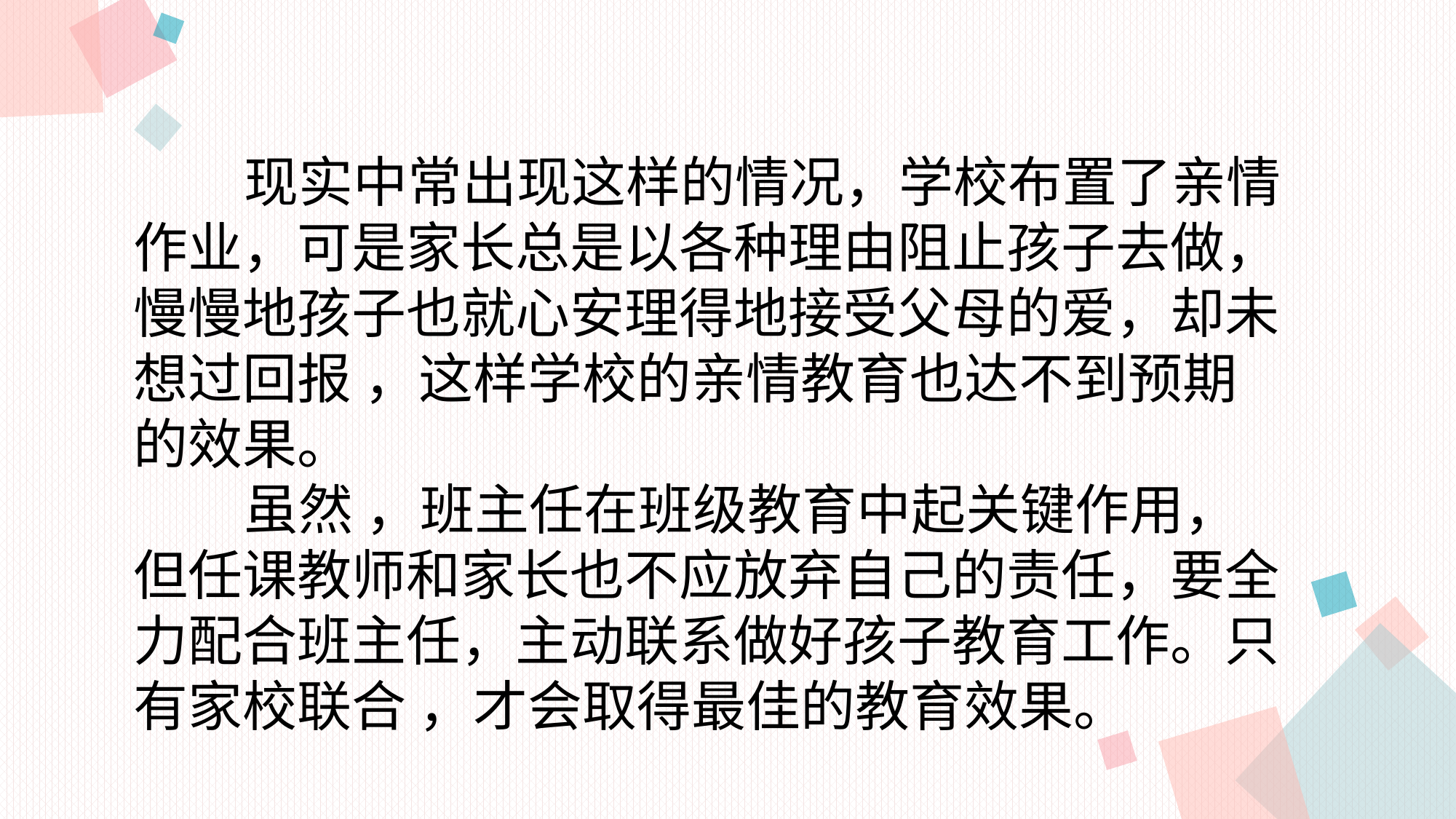

现实中常出现这样的情况，学校布置了亲情作业，可是家长总是以各种理由阻止孩子去做，慢慢地孩子也就心安理得地接受父母的爱，却未想过回报 ，这样学校的亲情教育也达不到预期的效果。
        虽然 ，班主任在班级教育中起关键作用，但任课教师和家长也不应放弃自己的责任，要全力配合班主任，主动联系做好孩子教育工作。只有家校联合 ，才会取得最佳的教育效果。